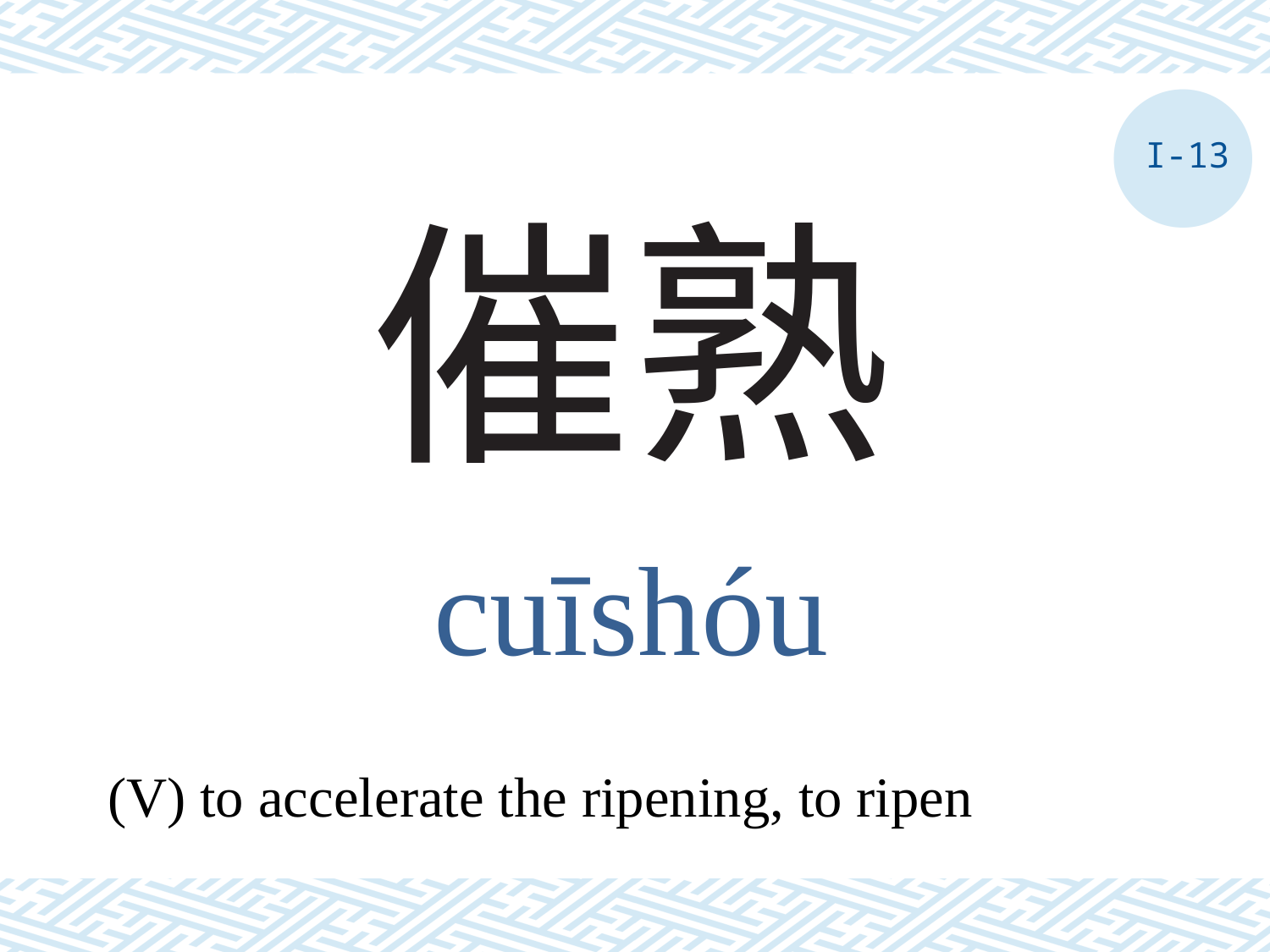

I-13

# 催熟
cuīshóu
(V) to accelerate the ripening, to ripen